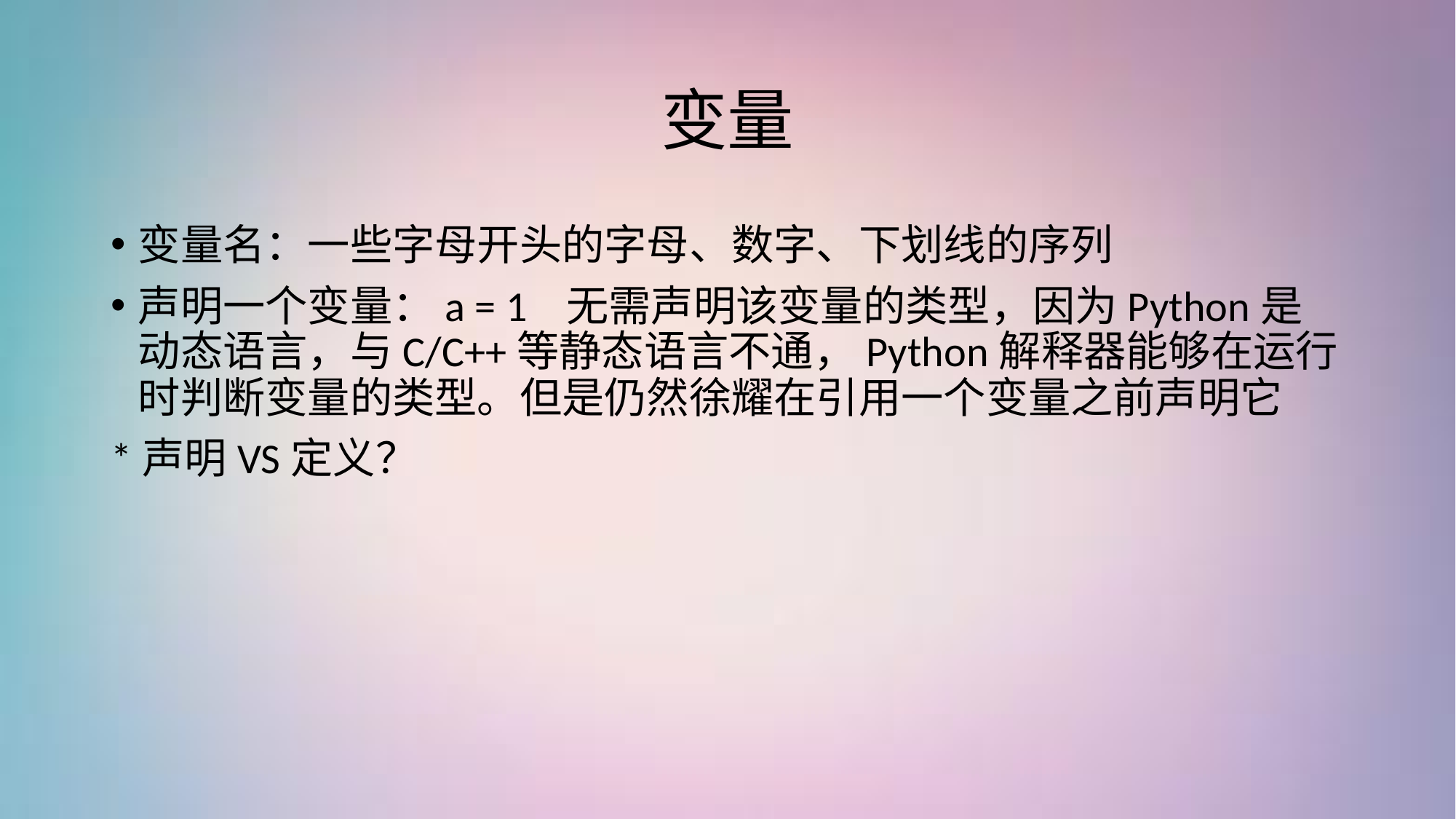

# 变量
变量名：一些字母开头的字母、数字、下划线的序列
声明一个变量：a = 1   无需声明该变量的类型，因为Python是动态语言，与C/C++等静态语言不通，Python解释器能够在运行时判断变量的类型。但是仍然徐耀在引用一个变量之前声明它
*声明VS定义？